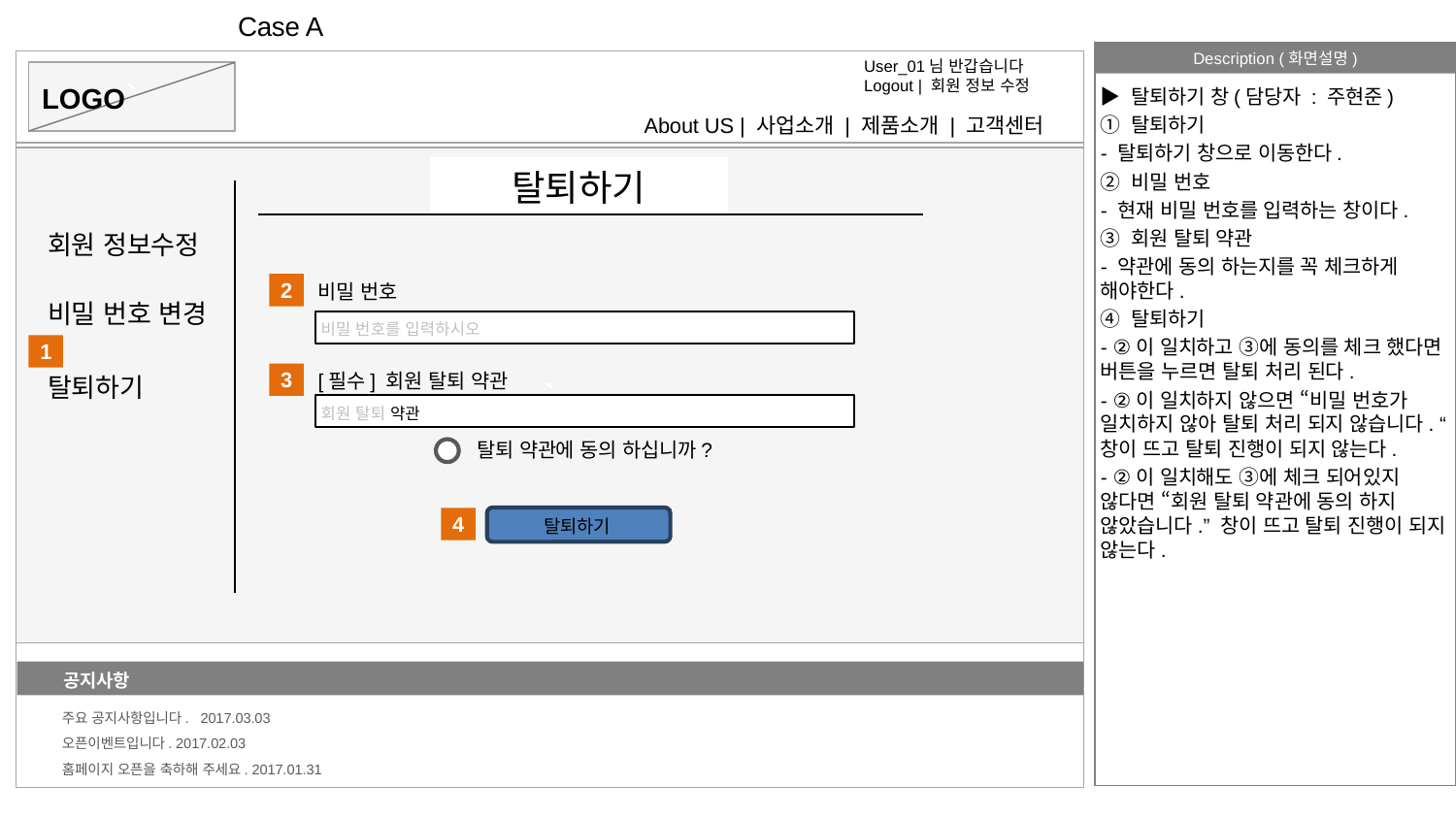

3.1
# Case A
User_01님 반갑습니다
Logout | 회원 정보 수정

`
`
LOGO
▶ 탈퇴하기 창(담당자 : 주현준)
① 탈퇴하기
- 탈퇴하기 창으로 이동한다.
② 비밀 번호
- 현재 비밀 번호를 입력하는 창이다.
③ 회원 탈퇴 약관
- 약관에 동의 하는지를 꼭 체크하게 해야한다.
④ 탈퇴하기
- ②이 일치하고 ③에 동의를 체크 했다면 버튼을 누르면 탈퇴 처리 된다.
- ②이 일치하지 않으면 “비밀 번호가 일치하지 않아 탈퇴 처리 되지 않습니다. “ 창이 뜨고 탈퇴 진행이 되지 않는다.
- ②이 일치해도 ③에 체크 되어있지 않다면 “회원 탈퇴 약관에 동의 하지 않았습니다.” 창이 뜨고 탈퇴 진행이 되지 않는다.
About US | 사업소개 | 제품소개 | 고객센터
`
탈퇴하기
회원 정보수정
비밀 번호
2
비밀 번호 변경
비밀 번호를 입력하시오
`
1
[필수] 회원 탈퇴 약관
탈퇴하기
3
`
회원 탈퇴 약관
탈퇴 약관에 동의 하십니까?

탈퇴하기
4

공지사항
주요 공지사항입니다.   2017.03.03
오픈이벤트입니다. 2017.02.03
홈페이지 오픈을 축하해 주세요. 2017.01.31